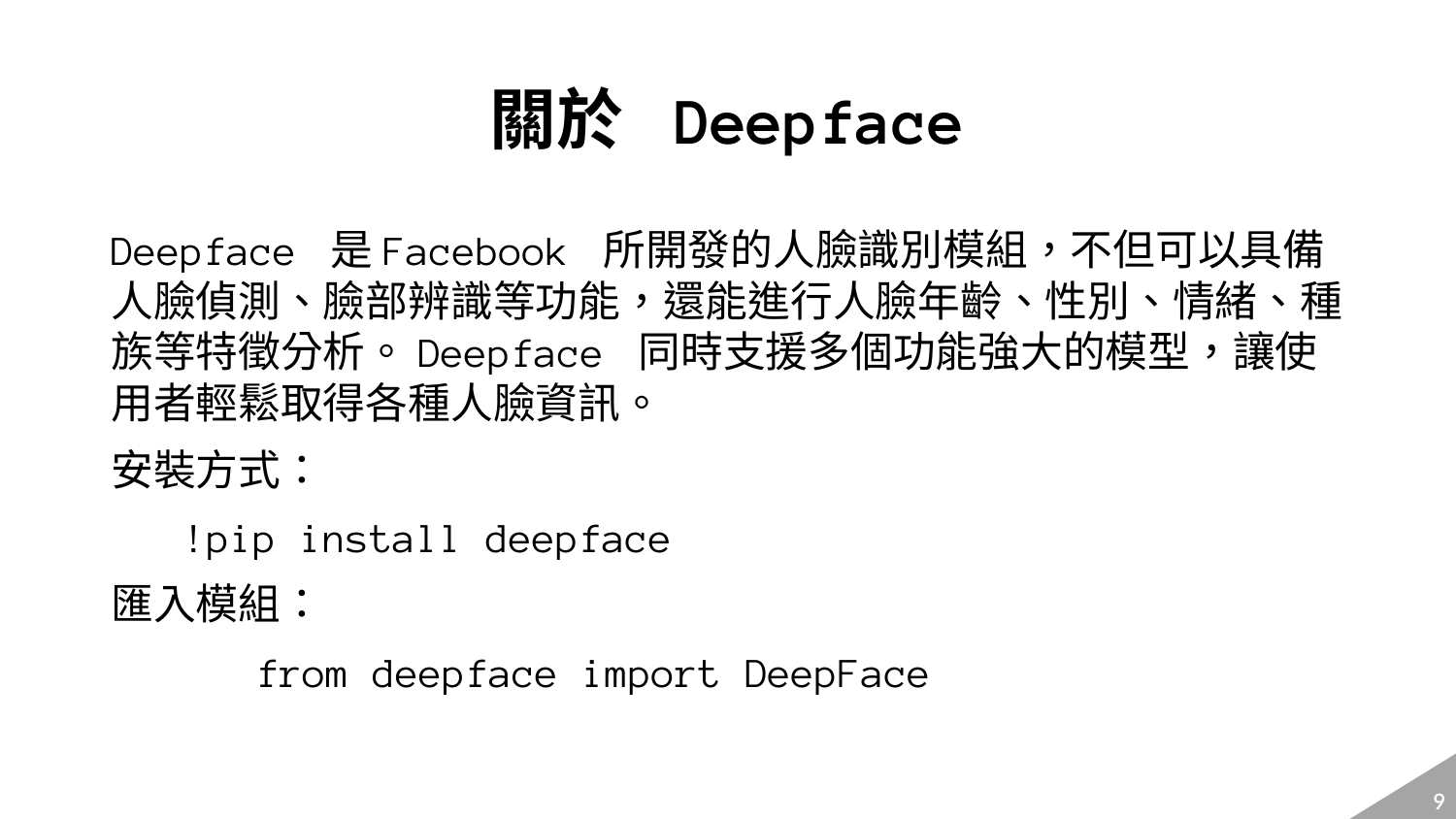

# 關於 Deepface
Deepface 是Facebook 所開發的人臉識別模組，不但可以具備人臉偵測、臉部辨識等功能，還能進行人臉年齡、性別、情緒、種族等特徵分析。Deepface 同時支援多個功能強大的模型，讓使用者輕鬆取得各種人臉資訊。
安裝方式：
!pip install deepface
匯入模組：
	from deepface import DeepFace
9
9